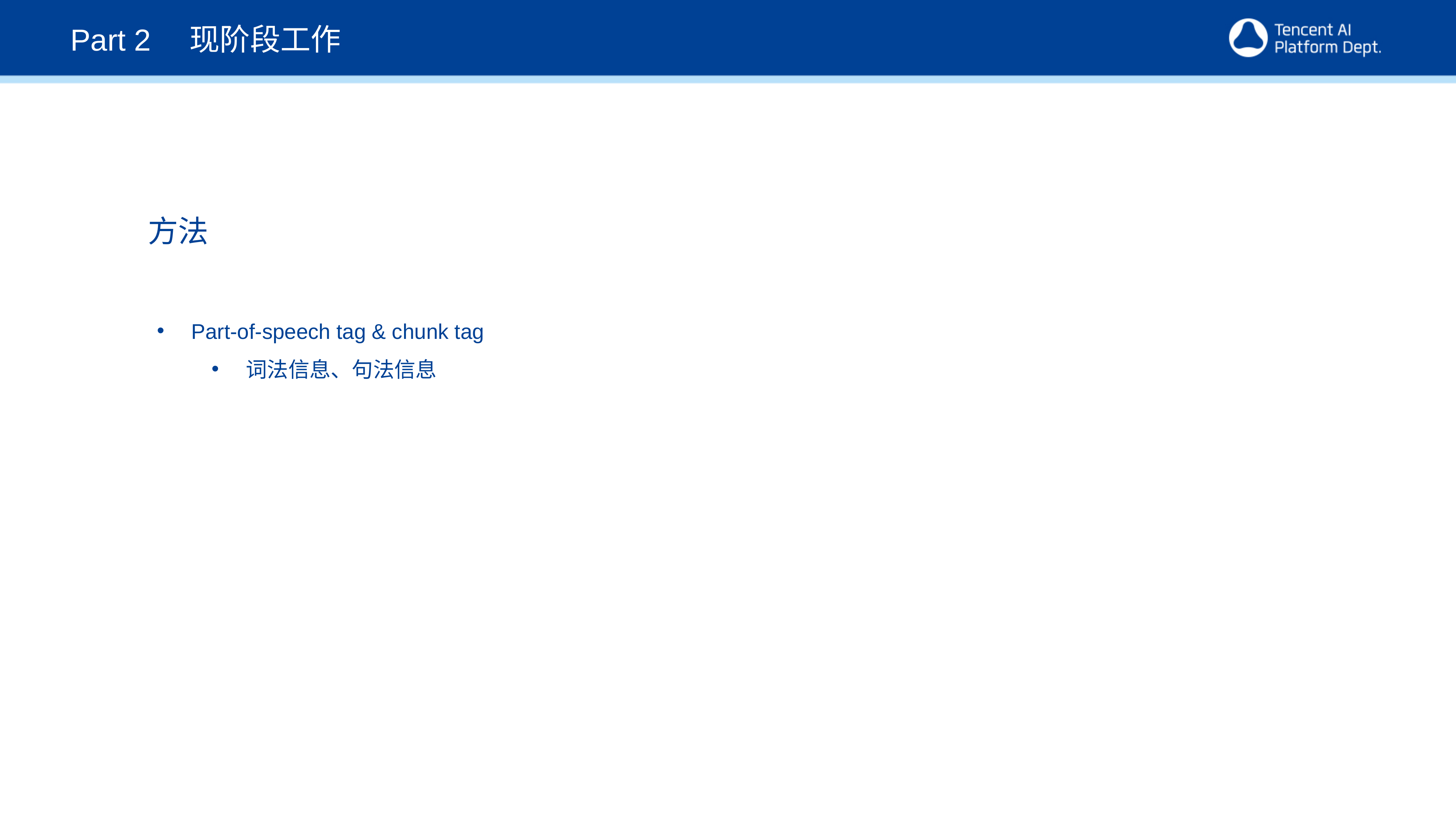

现阶段工作
Part 2
方法
Part-of-speech tag & chunk tag
词法信息、句法信息